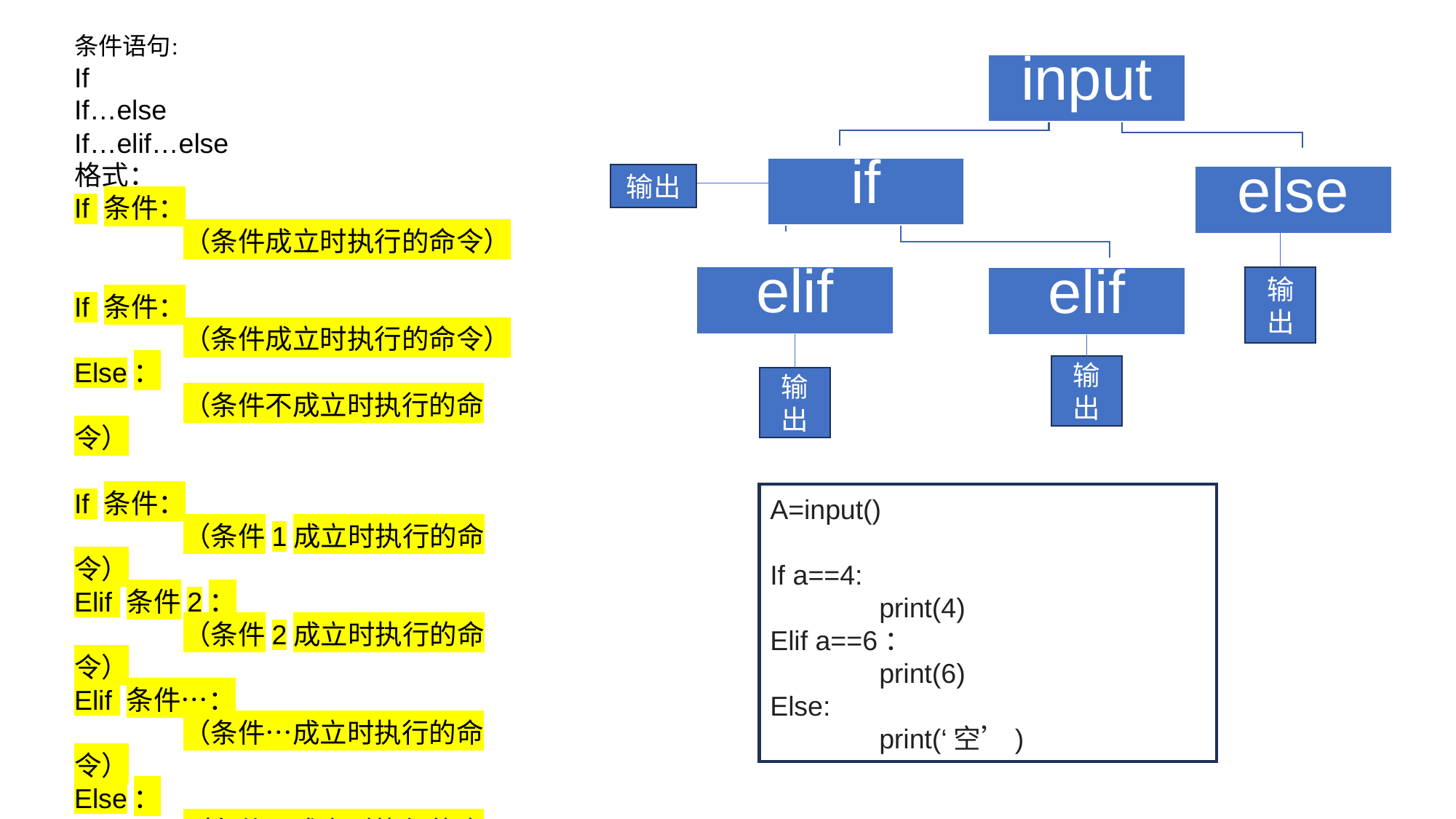

条件语句：
If
If…else
If…elif…else
格式：
If 条件：
	（条件成立时执行的命令）

If 条件：
	（条件成立时执行的命令）
Else：
	（条件不成立时执行的命令）

If 条件：
	（条件1成立时执行的命令）
Elif 条件2：
	（条件2成立时执行的命令）
Elif 条件…：
	（条件…成立时执行的命令）
Else：
	（条件不成立时执行的命令）

条件由运算符构成，
结果为bool类型的语句皆可作为条件。

input

if
else

elif
elif
输出
输出
输出
输出
A=input()

If a==4:
	print(4)
Elif a==6：
	print(6)
Else:
	print(‘空’)